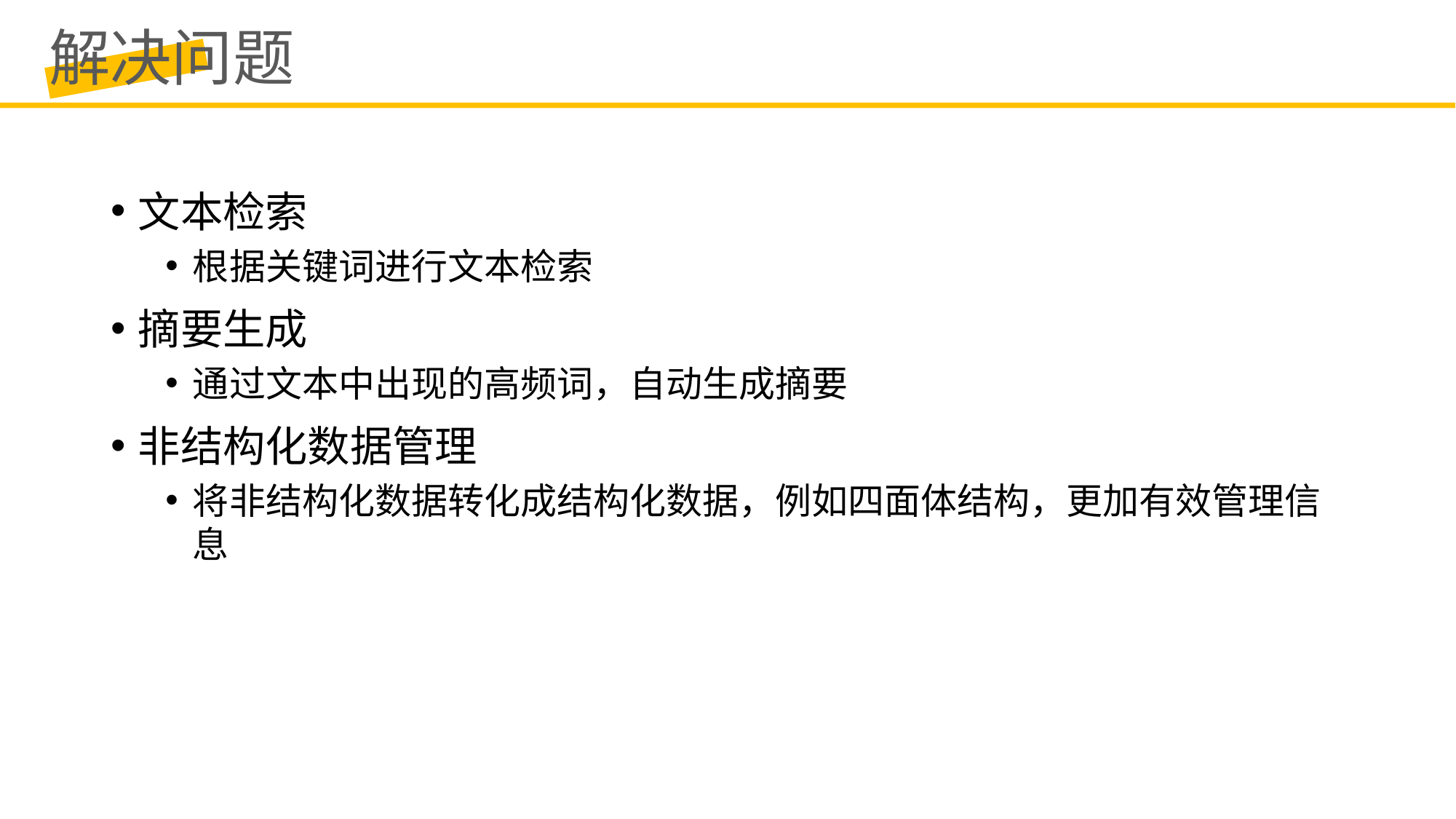

解决问题

文本检索
根据关键词进行文本检索
摘要生成
通过文本中出现的高频词，自动生成摘要
非结构化数据管理
将非结构化数据转化成结构化数据，例如四面体结构，更加有效管理信息